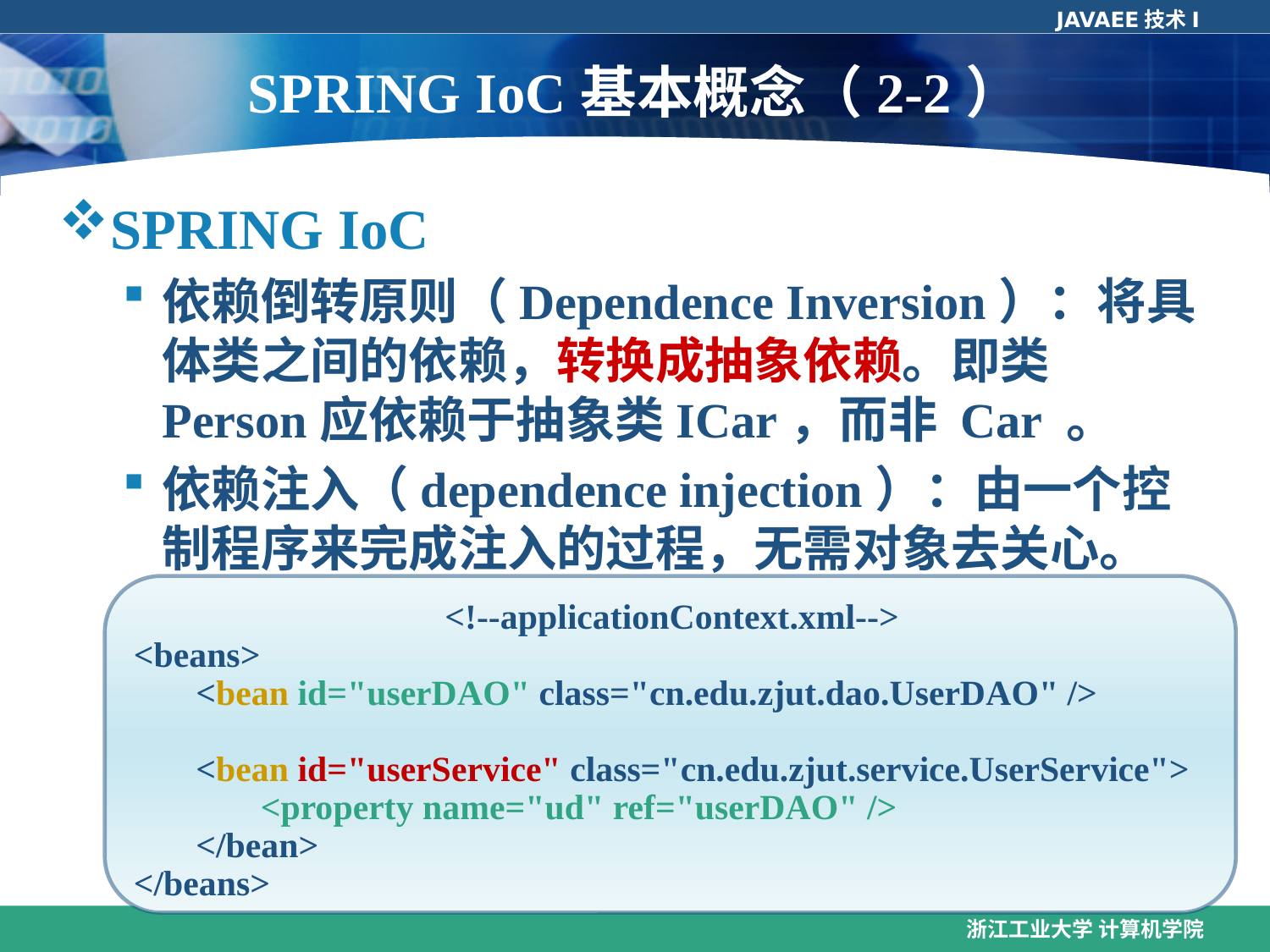

# SPRING IoC基本概念（2-2）
SPRING IoC
依赖倒转原则（Dependence Inversion）：将具体类之间的依赖，转换成抽象依赖。即类Person应依赖于抽象类ICar，而非 Car 。
依赖注入（dependence injection）：由一个控制程序来完成注入的过程，无需对象去关心。
                                   <!--applicationContext.xml-->
<beans>
       <bean id="userDAO" class="cn.edu.zjut.dao.UserDAO" />

       <bean id="userService" class="cn.edu.zjut.service.UserService">
	<property name="ud" ref="userDAO" />
       </bean>
</beans>